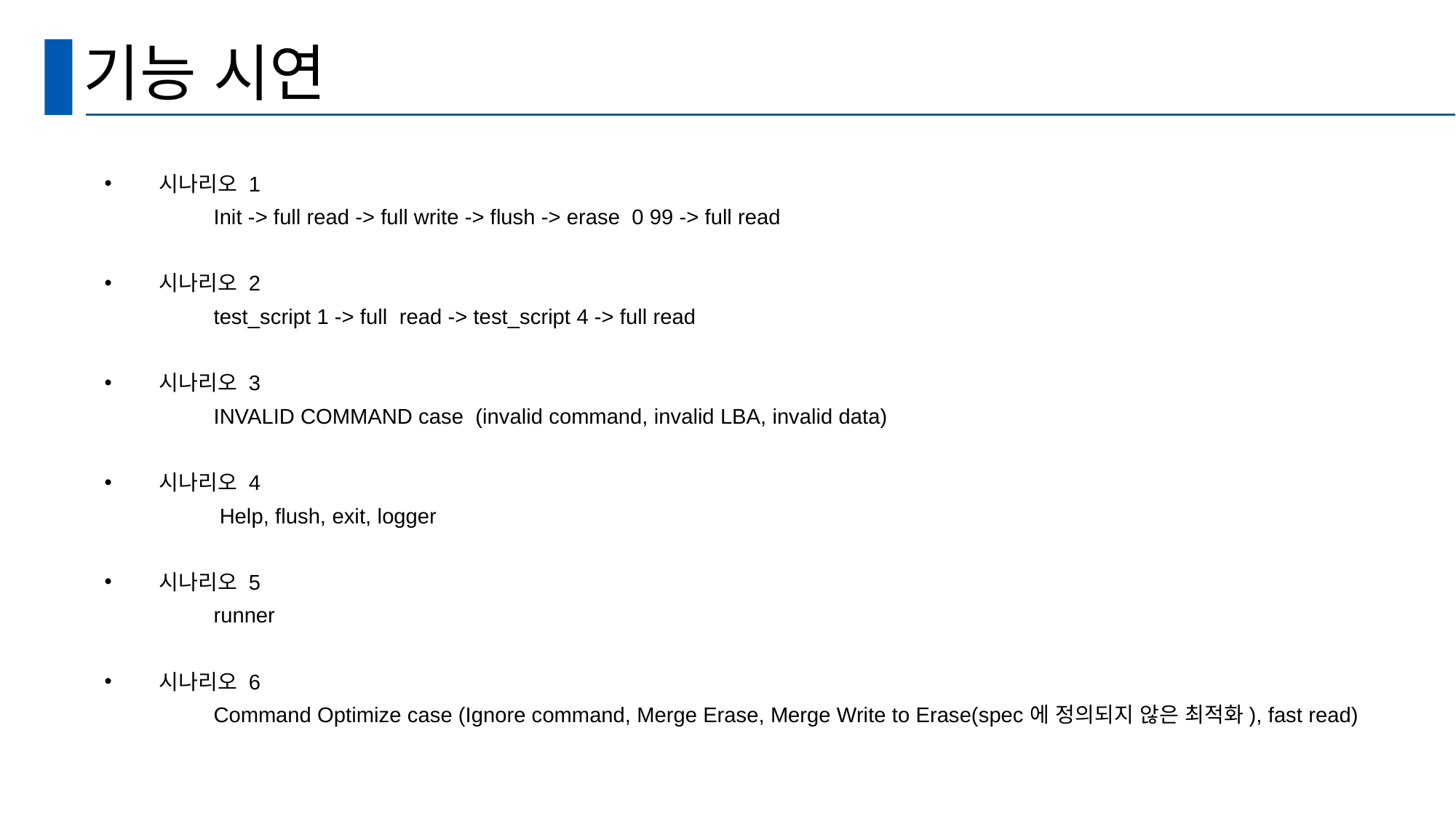

# 기능 시연
시나리오 1
	Init -> full read -> full write -> flush -> erase  0 99 -> full read

시나리오 2
	test_script 1 -> full  read -> test_script 4 -> full read

시나리오 3
	INVALID COMMAND case  (invalid command, invalid LBA, invalid data)

시나리오 4
	 Help, flush, exit, logger

시나리오 5
	runner

시나리오 6
	Command Optimize case (Ignore command, Merge Erase, Merge Write to Erase(spec에 정의되지 않은 최적화), fast read)